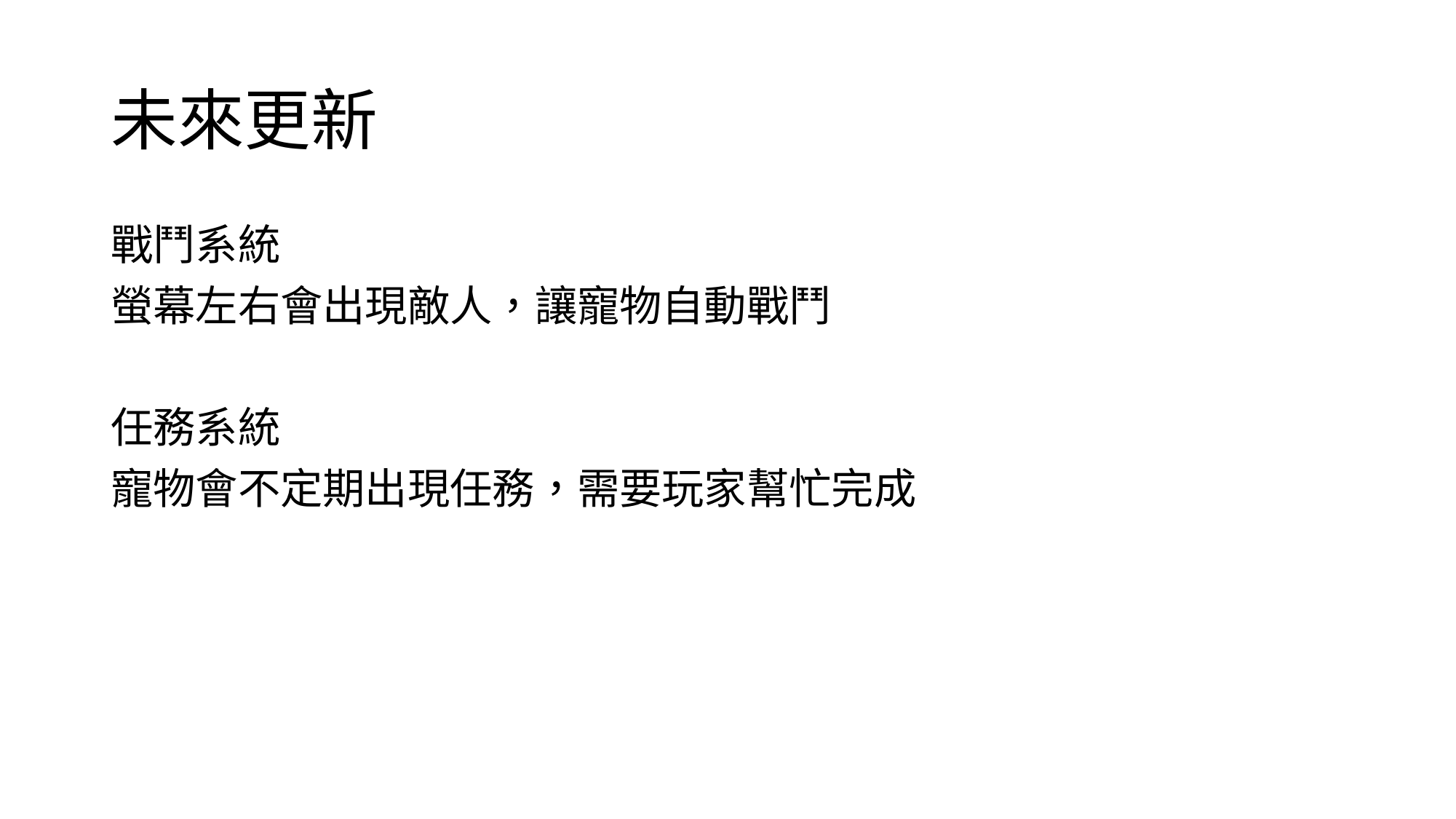

# 未來更新
戰鬥系統
螢幕左右會出現敵人，讓寵物自動戰鬥

任務系統
寵物會不定期出現任務，需要玩家幫忙完成